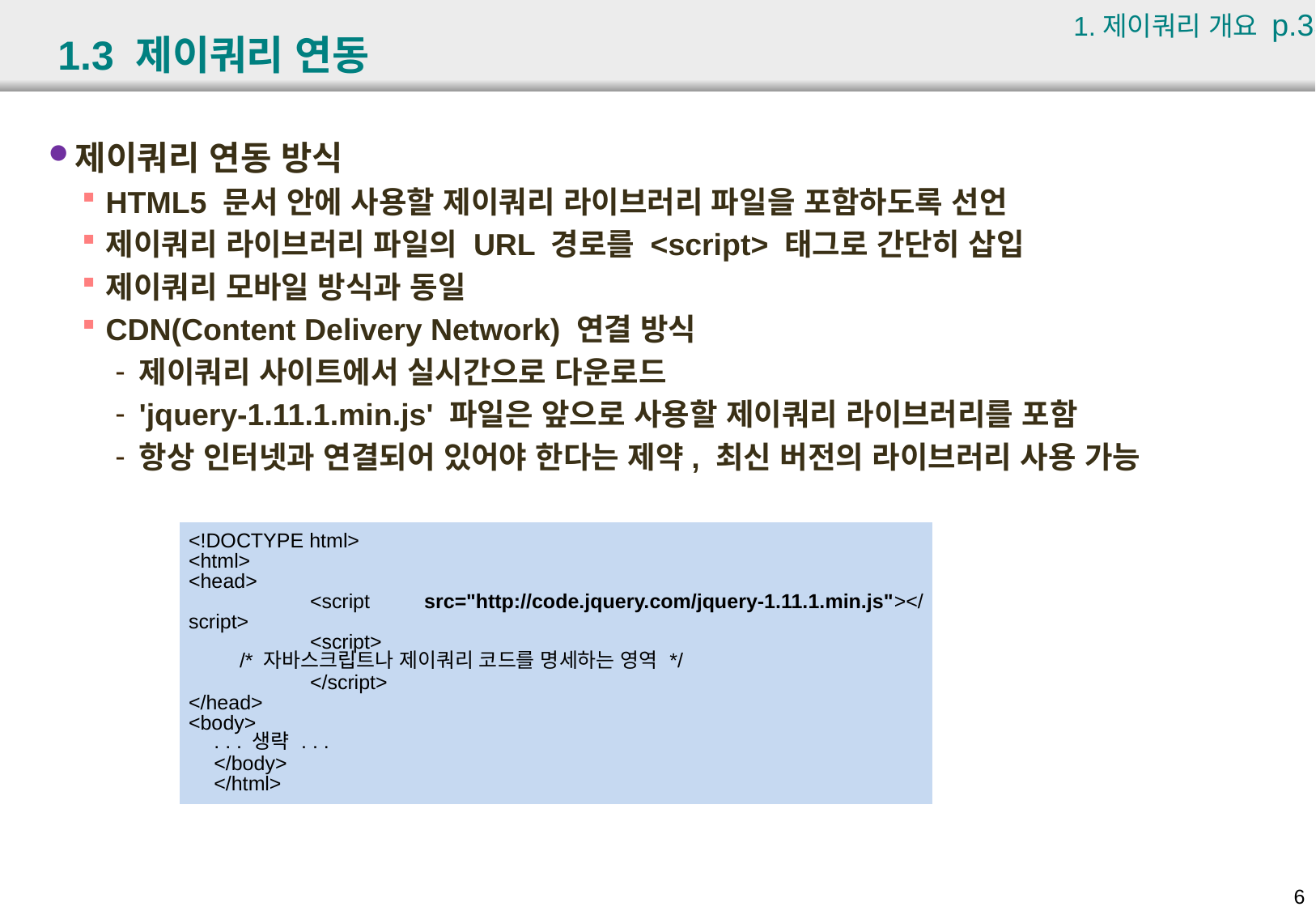

1.제이쿼리 개요 p.337
# 1.3 제이쿼리 연동
제이쿼리 연동 방식
HTML5 문서 안에 사용할 제이쿼리 라이브러리 파일을 포함하도록 선언
제이쿼리 라이브러리 파일의 URL 경로를 <script> 태그로 간단히 삽입
제이쿼리 모바일 방식과 동일
CDN(Content Delivery Network) 연결 방식
제이쿼리 사이트에서 실시간으로 다운로드
'jquery-1.11.1.min.js' 파일은 앞으로 사용할 제이쿼리 라이브러리를 포함
항상 인터넷과 연결되어 있어야 한다는 제약, 최신 버전의 라이브러리 사용 가능

| <!DOCTYPE html> <html> <head> <script src="http://code.jquery.com/jquery-1.11.1.min.js"></script> <script> /\* 자바스크립트나 제이쿼리 코드를 명세하는 영역 \*/ </script> </head> <body> . . . 생략 . . . </body> </html> |
| --- |